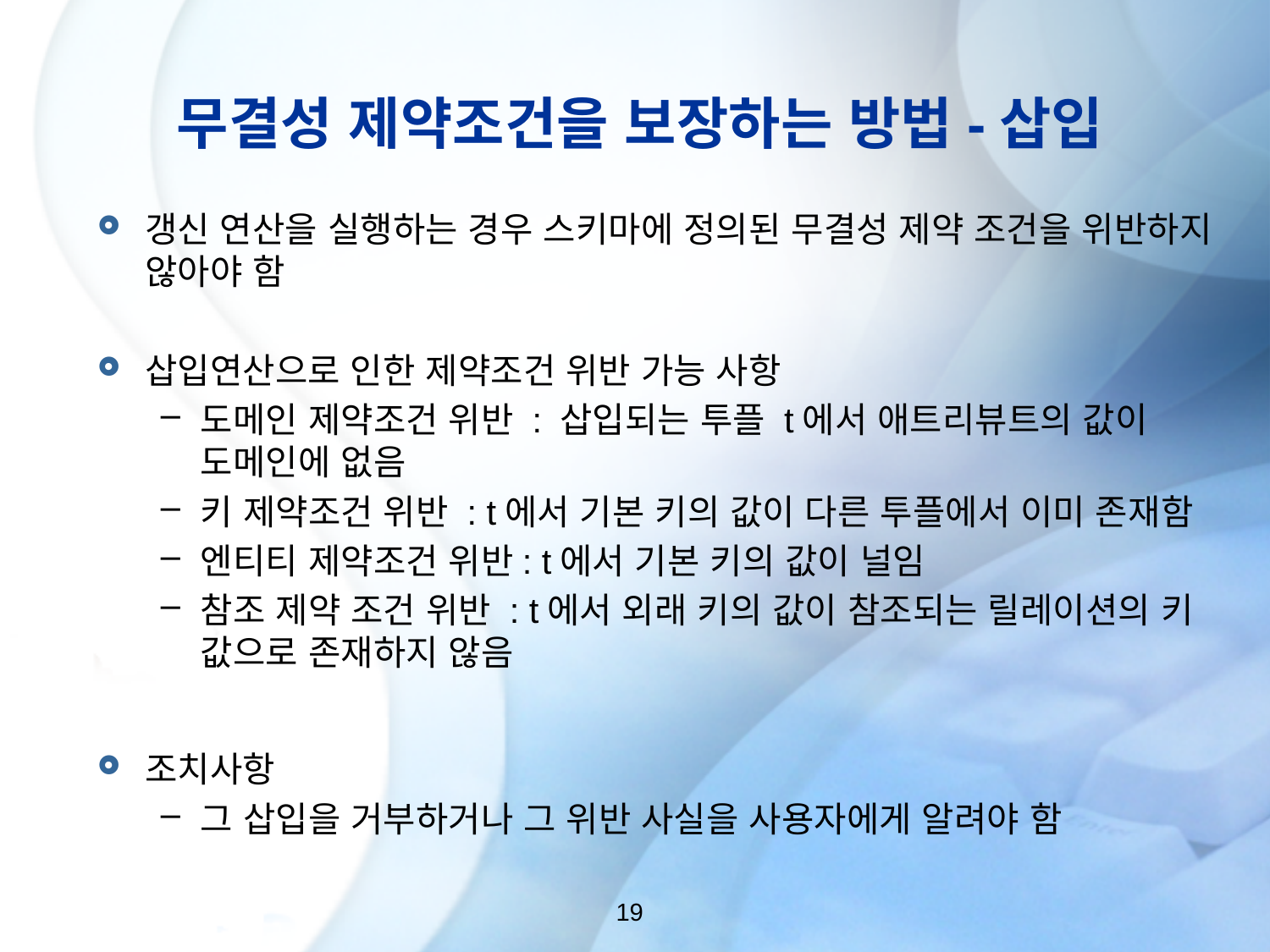

# 무결성 제약조건을 보장하는 방법-삽입
갱신 연산을 실행하는 경우 스키마에 정의된 무결성 제약 조건을 위반하지 않아야 함

삽입연산으로 인한 제약조건 위반 가능 사항
도메인 제약조건 위반 : 삽입되는 투플 t에서 애트리뷰트의 값이 도메인에 없음
키 제약조건 위반 : t에서 기본 키의 값이 다른 투플에서 이미 존재함
엔티티 제약조건 위반: t에서 기본 키의 값이 널임
참조 제약 조건 위반 : t에서 외래 키의 값이 참조되는 릴레이션의 키 값으로 존재하지 않음

조치사항
그 삽입을 거부하거나 그 위반 사실을 사용자에게 알려야 함
19